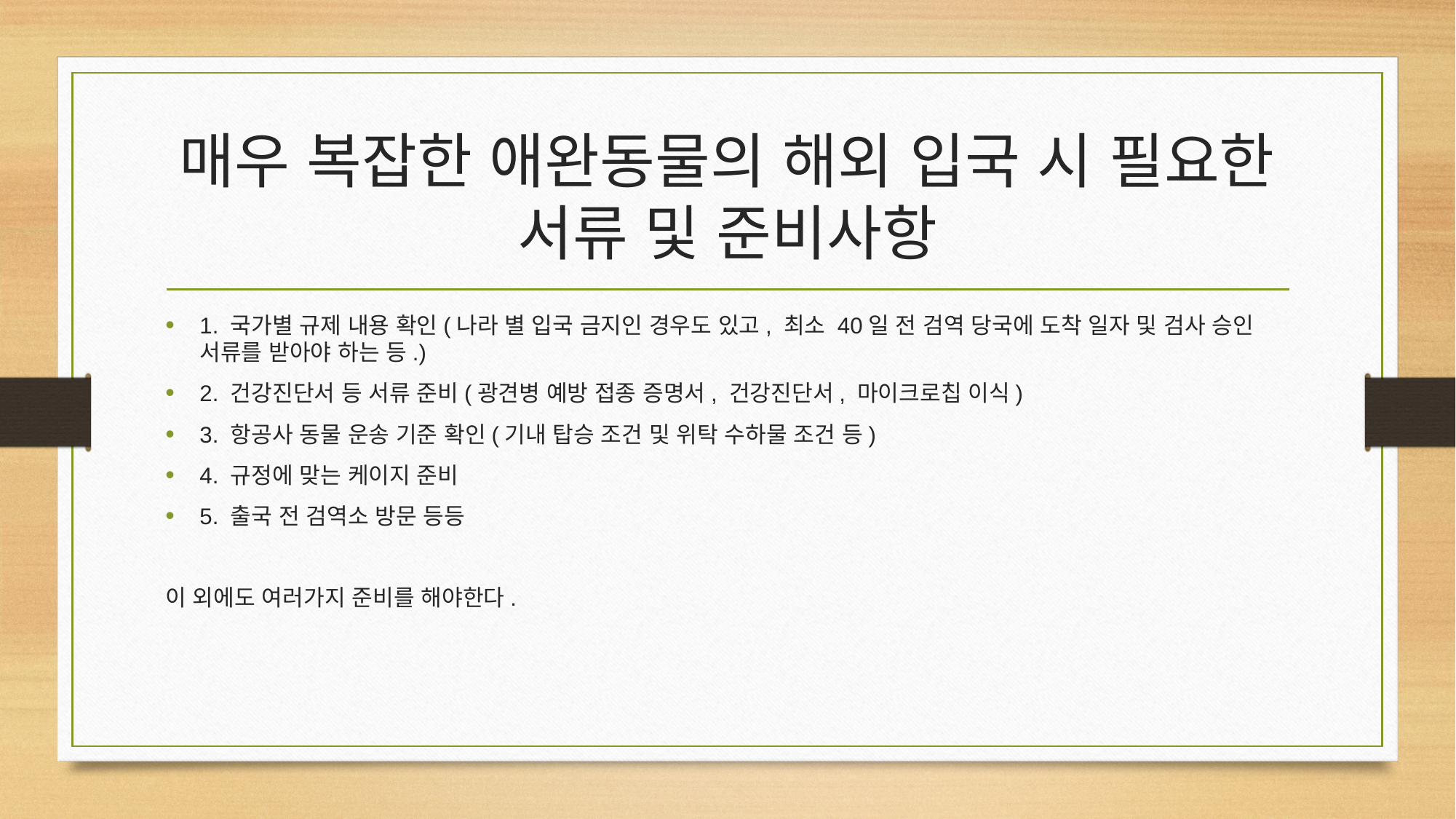

# 매우 복잡한 애완동물의 해외 입국 시 필요한 서류 및 준비사항
1. 국가별 규제 내용 확인(나라 별 입국 금지인 경우도 있고, 최소 40일 전 검역 당국에 도착 일자 및 검사 승인 서류를 받아야 하는 등.)
2. 건강진단서 등 서류 준비(광견병 예방 접종 증명서, 건강진단서, 마이크로칩 이식)
3. 항공사 동물 운송 기준 확인(기내 탑승 조건 및 위탁 수하물 조건 등)
4. 규정에 맞는 케이지 준비
5. 출국 전 검역소 방문 등등

이 외에도 여러가지 준비를 해야한다.